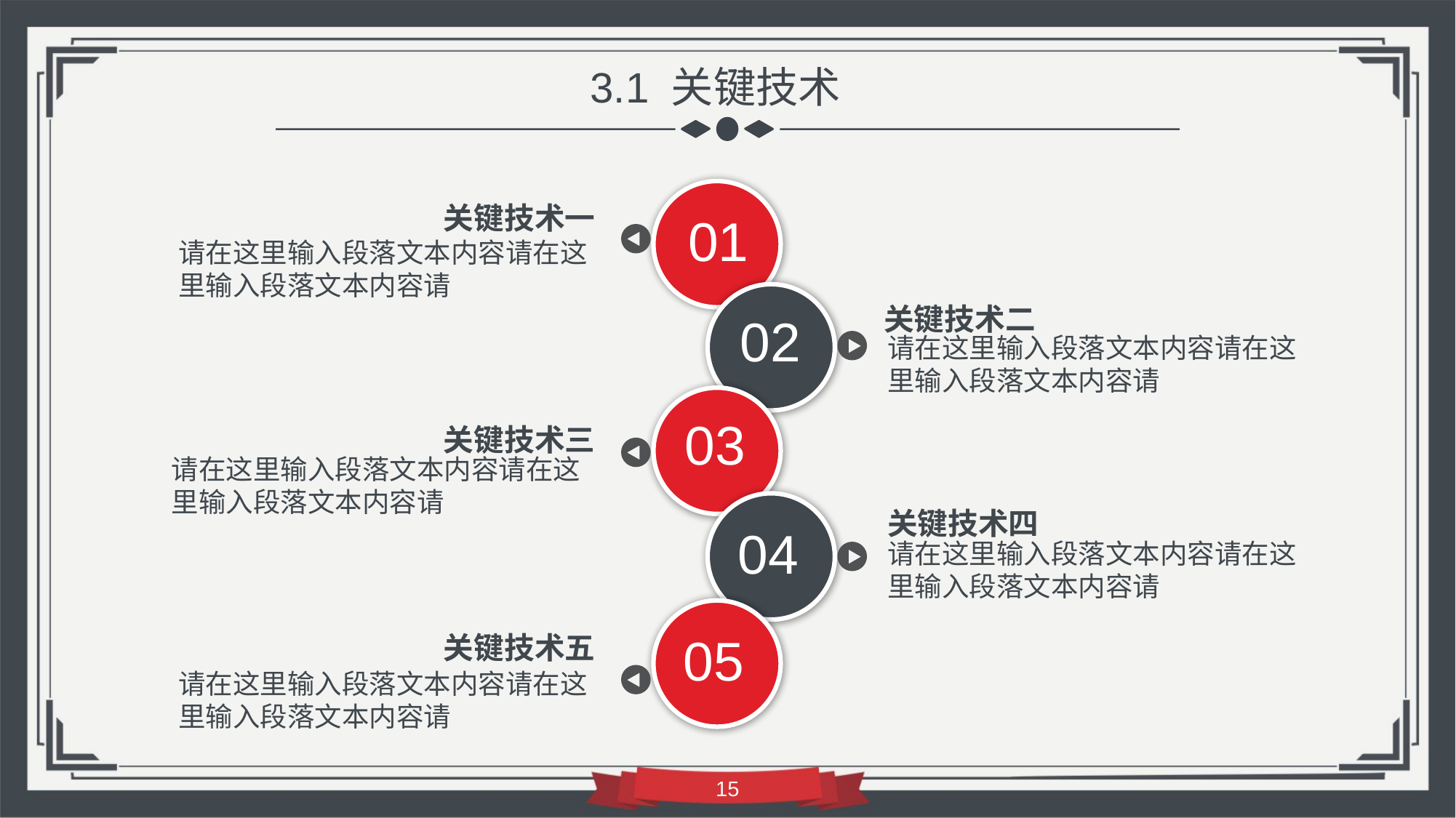

3.1 关键技术

关键技术一
01

请在这里输入段落文本内容请在这里输入段落文本内容请

关键技术二
02
请在这里输入段落文本内容请在这里输入段落文本内容请

03
关键技术三

请在这里输入段落文本内容请在这里输入段落文本内容请

关键技术四
04
请在这里输入段落文本内容请在这里输入段落文本内容请

05
关键技术五
请在这里输入段落文本内容请在这里输入段落文本内容请